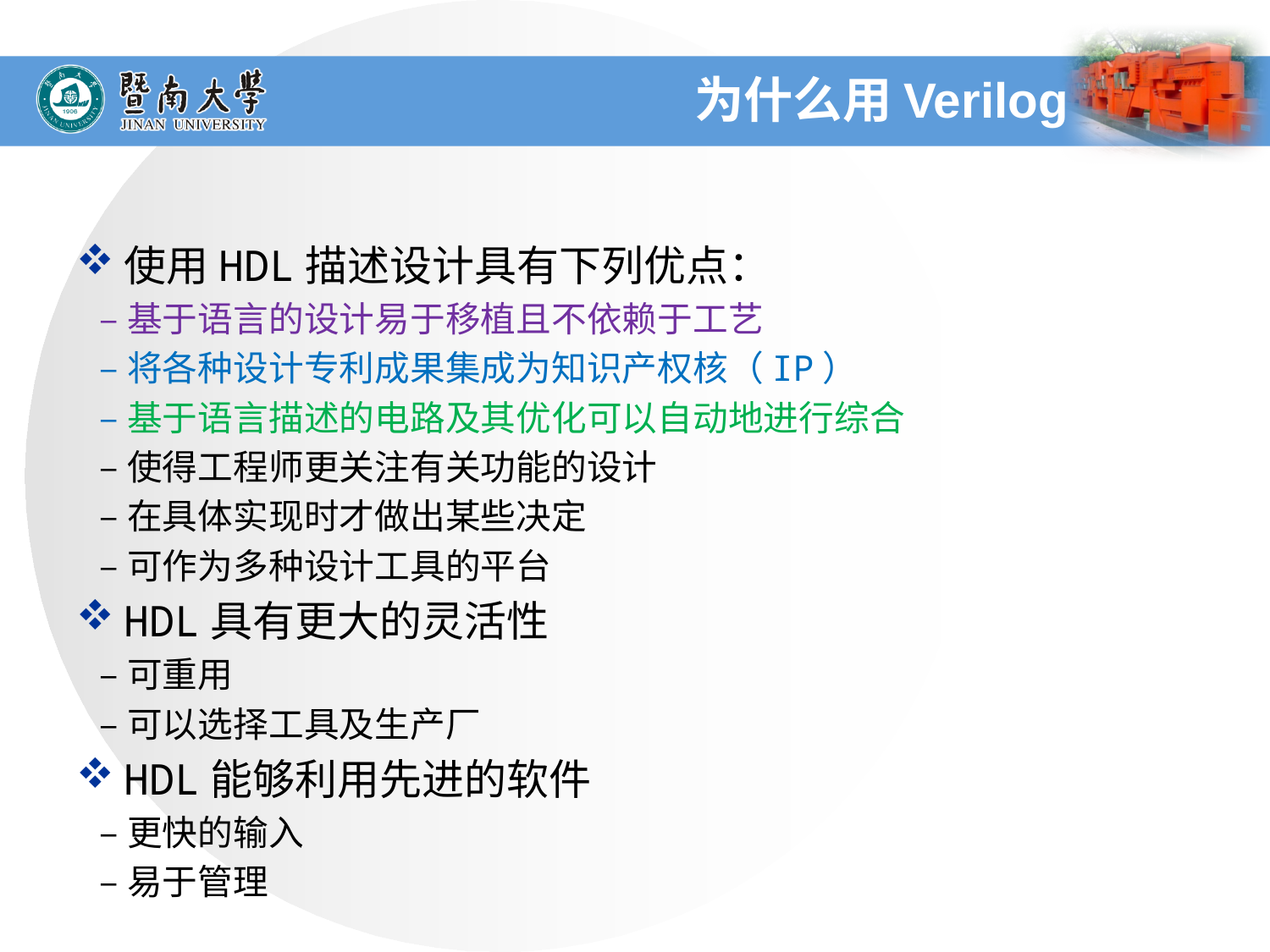

# 为什么用Verilog
使用HDL描述设计具有下列优点：
   –基于语言的设计易于移植且不依赖于工艺
   –将各种设计专利成果集成为知识产权核（IP）
   –基于语言描述的电路及其优化可以自动地进行综合
   –使得工程师更关注有关功能的设计
   –在具体实现时才做出某些决定
   –可作为多种设计工具的平台
HDL具有更大的灵活性
   –可重用
   –可以选择工具及生产厂
HDL能够利用先进的软件
   –更快的输入
   –易于管理